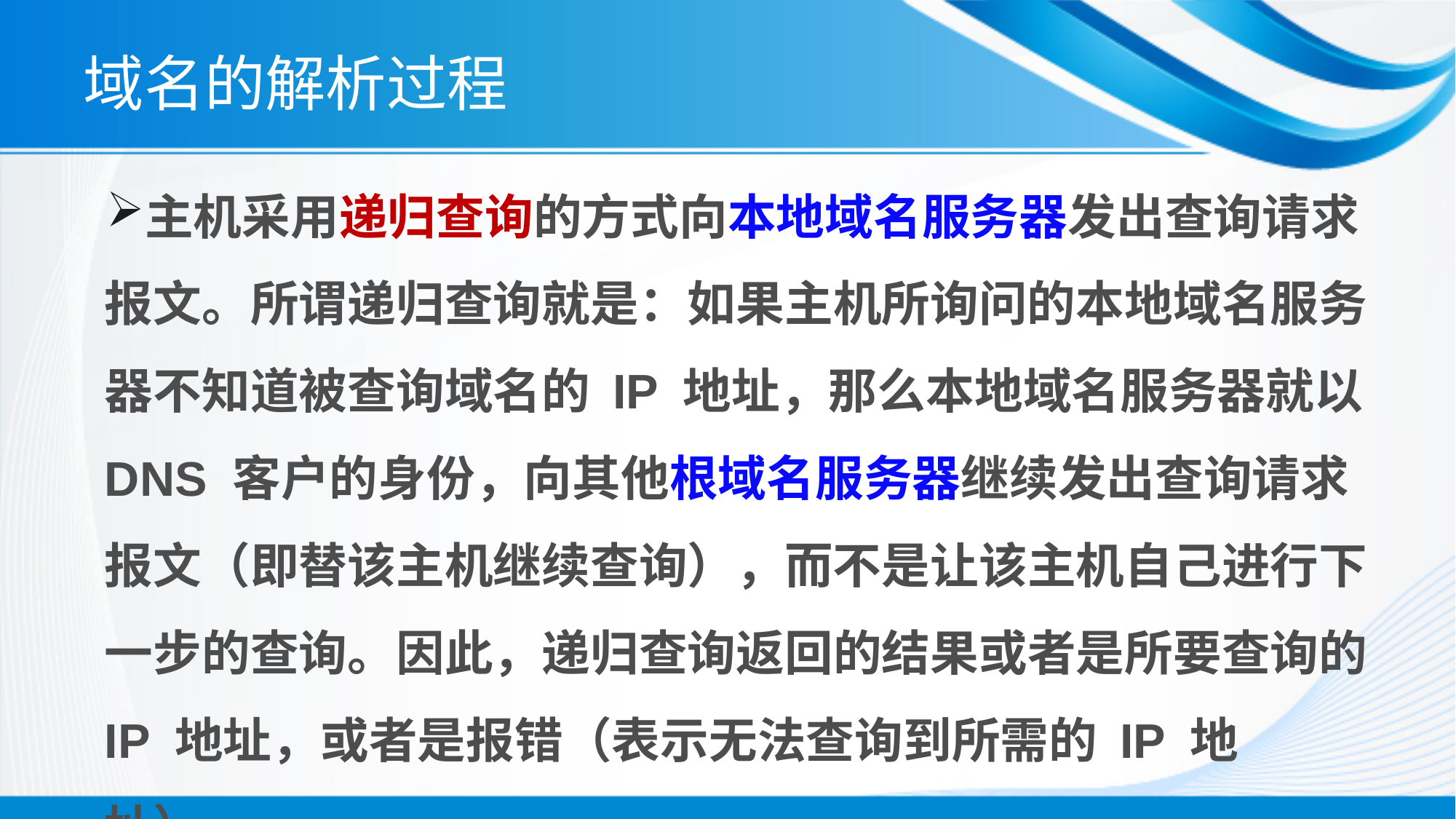

# 域名的解析过程
主机采用递归查询的方式向本地域名服务器发出查询请求报文。所谓递归查询就是：如果主机所询问的本地域名服务器不知道被查询域名的 IP 地址，那么本地域名服务器就以 DNS 客户的身份，向其他根域名服务器继续发出查询请求报文（即替该主机继续查询），而不是让该主机自己进行下一步的查询。因此，递归查询返回的结果或者是所要查询的 IP 地址，或者是报错（表示无法查询到所需的 IP 地址）。